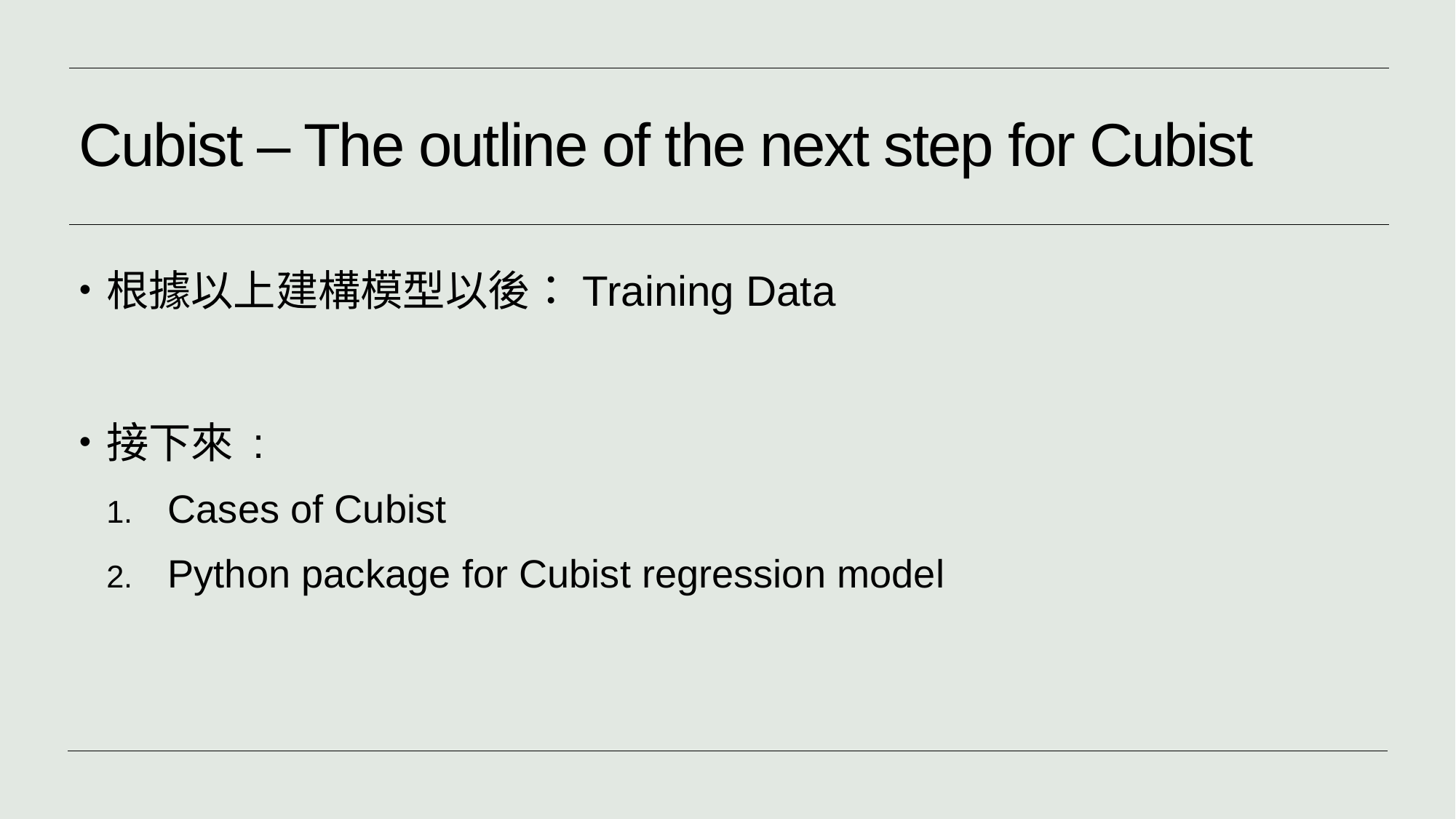

# Cubist – The outline of the next step for Cubist
根據以上建構模型以後：Training Data

接下來 :
Cases of Cubist
Python package for Cubist regression model